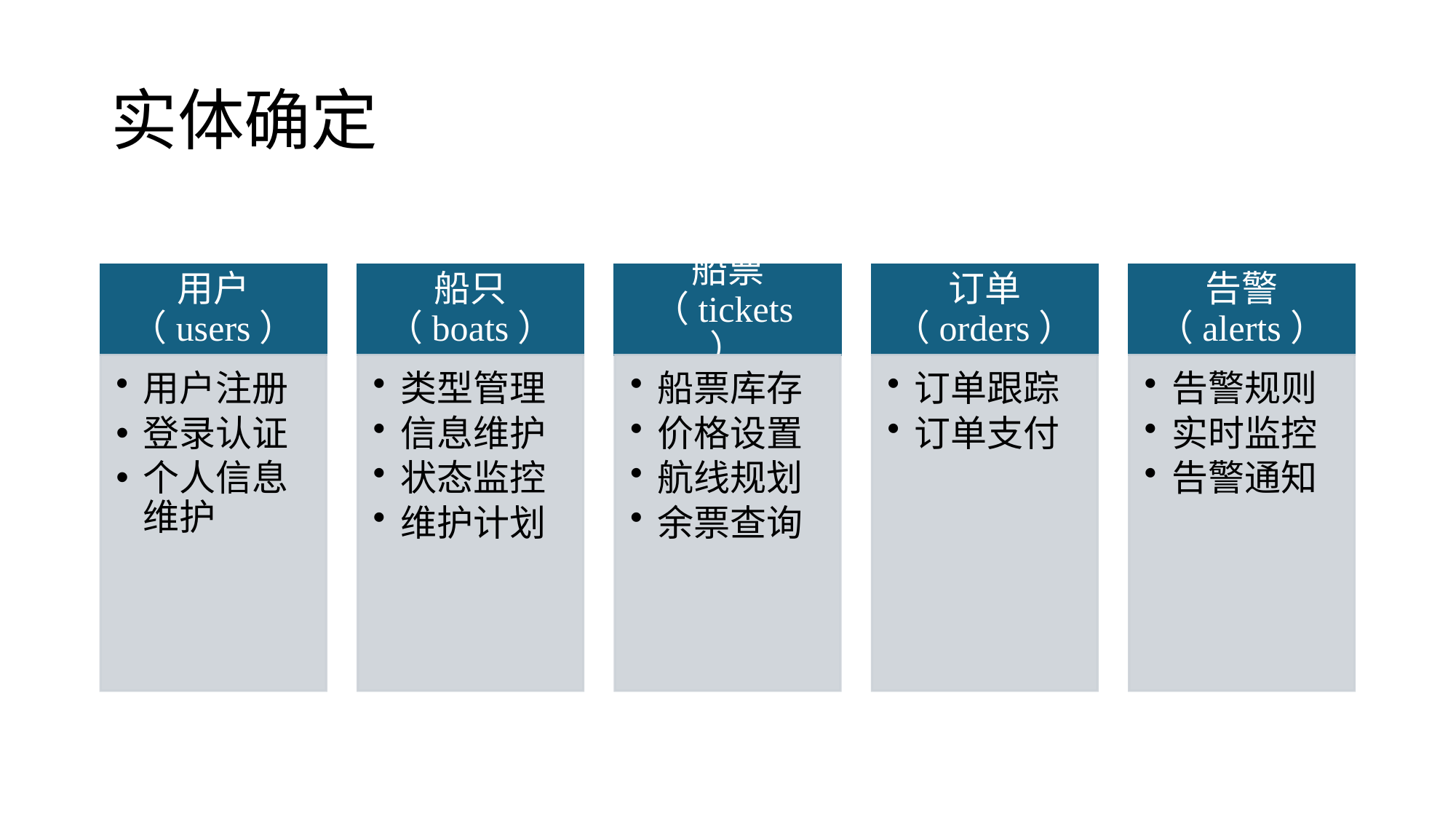

# 实体确定
用户（users）
用户注册
登录认证
个人信息维护
船只（boats）
类型管理
信息维护
状态监控
维护计划
船票（tickets）
船票库存
价格设置
航线规划
余票查询
订单（orders）
订单跟踪
订单支付
告警（alerts）
告警规则
实时监控
告警通知